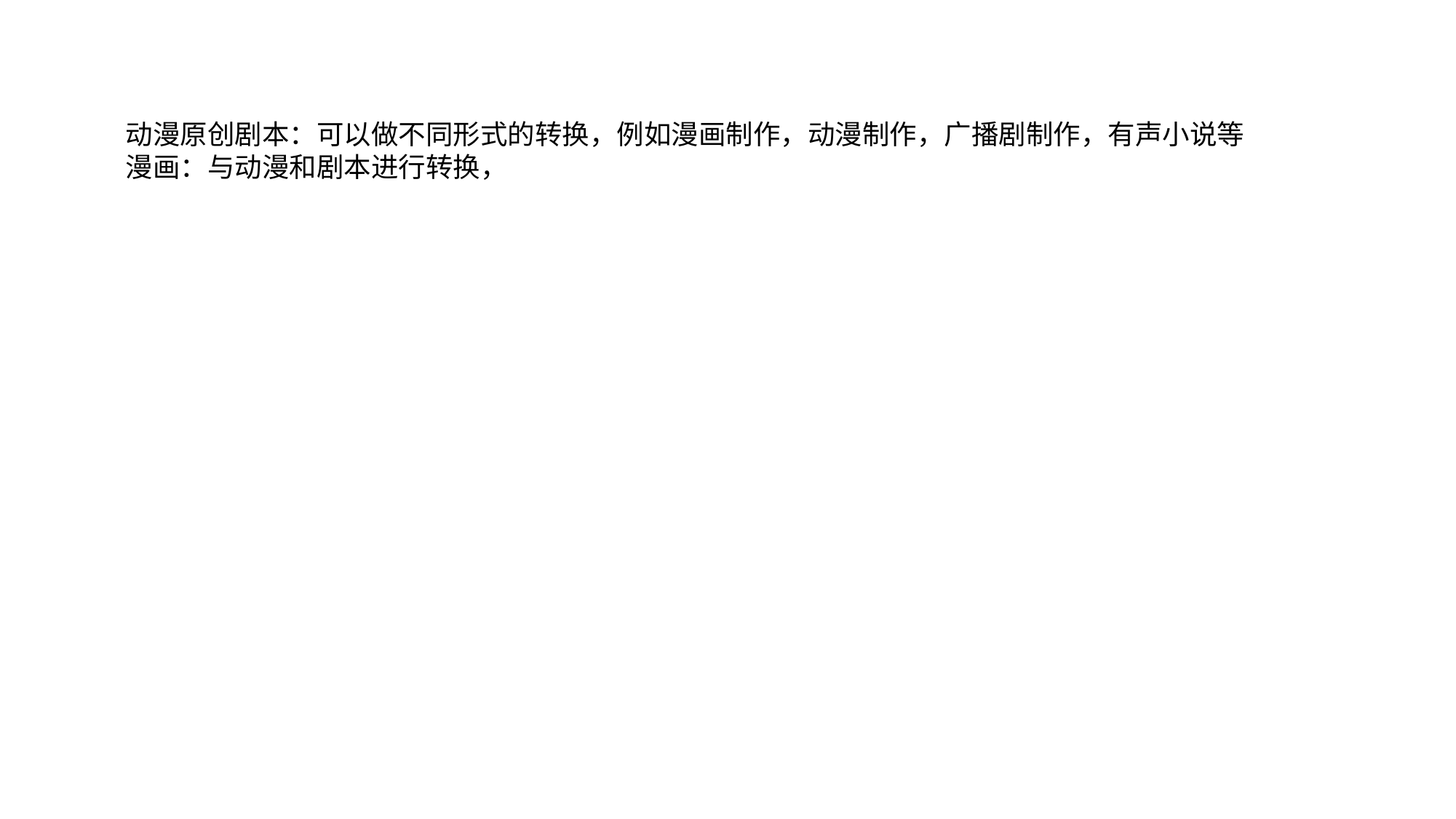

动漫原创剧本：可以做不同形式的转换，例如漫画制作，动漫制作，广播剧制作，有声小说等
漫画：与动漫和剧本进行转换，